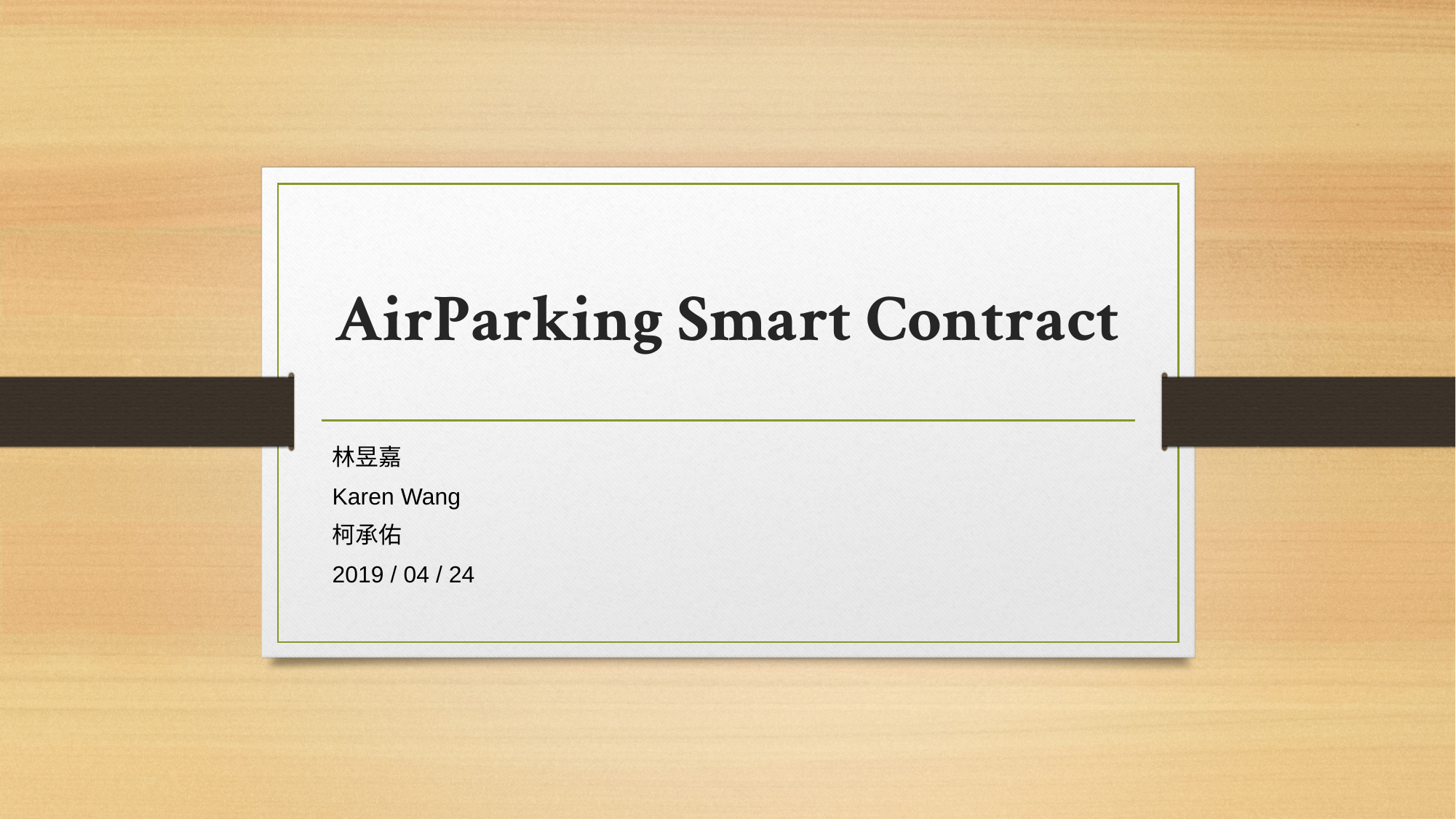

# AirParking Smart Contract
林昱嘉
Karen Wang
柯承佑
2019 / 04 / 24